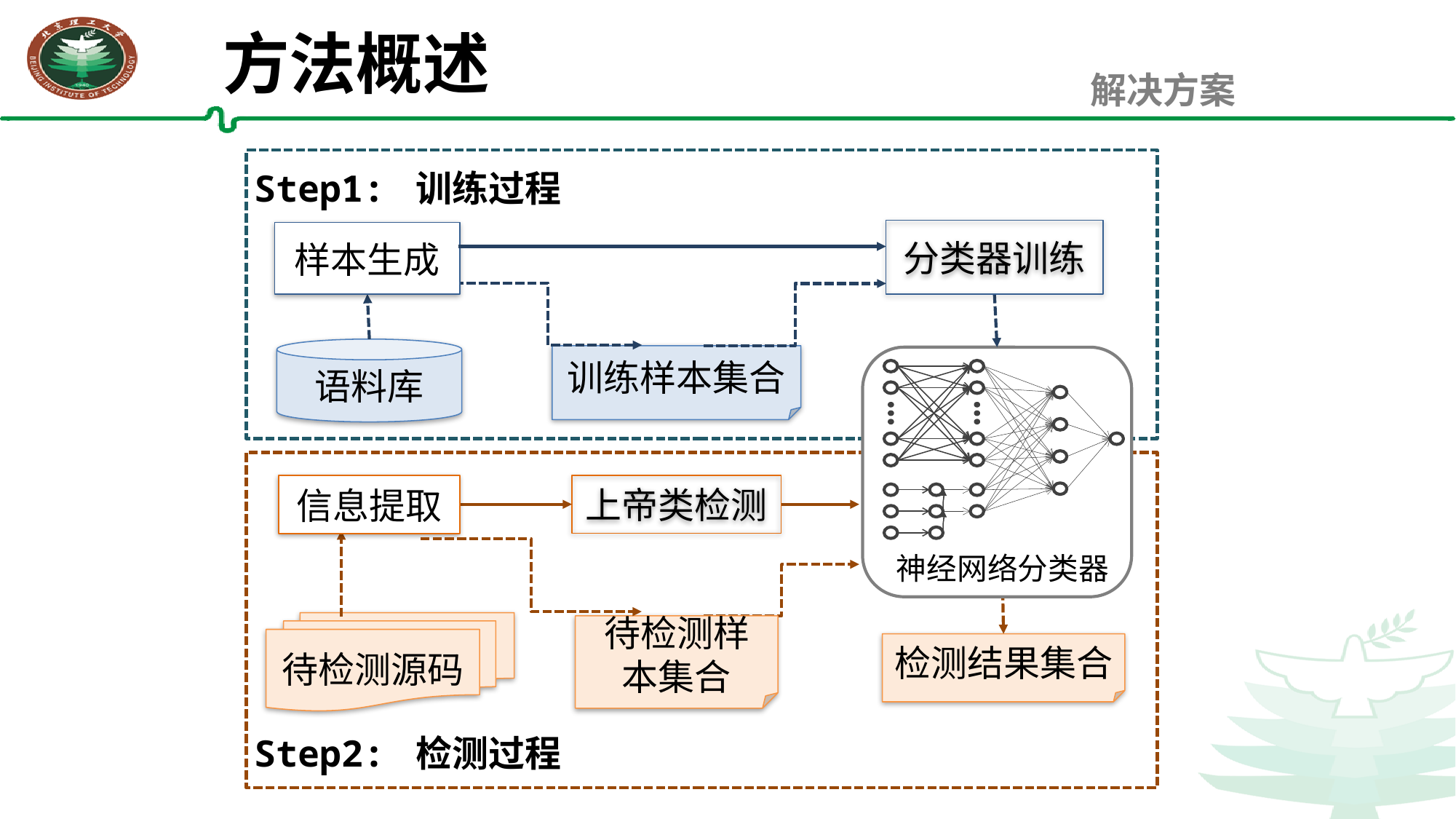

方法概述
解决方案

Step1: 训练过程
分类器训练
样本生成
训练样本集合

神经网络分类器
语料库

信息提取
待检测样本集合
上帝类检测
检测结果集合
待检测源码
Step2: 检测过程